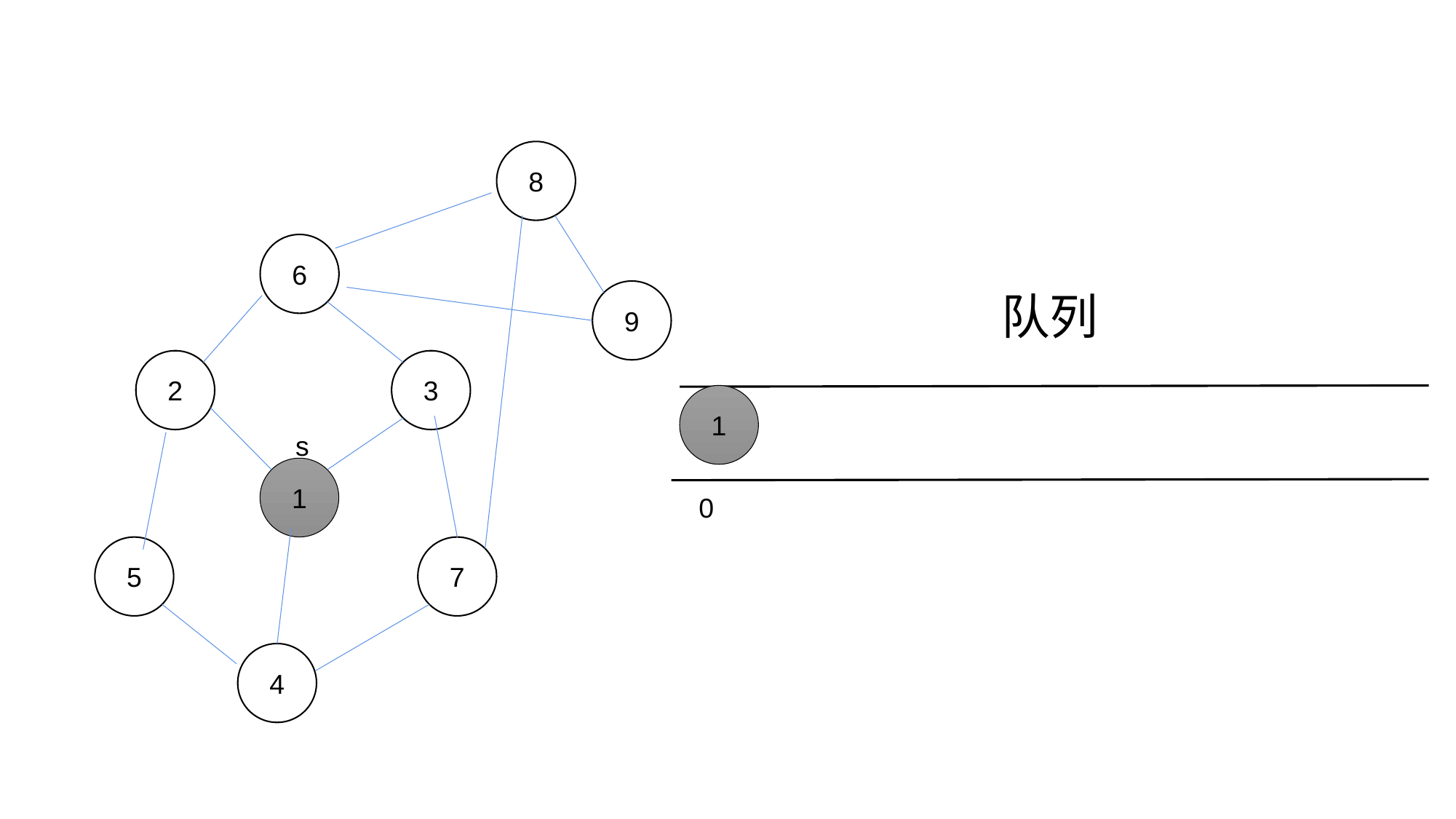

8
6
9
队列
2
3
1
s
1
0
5
7
4